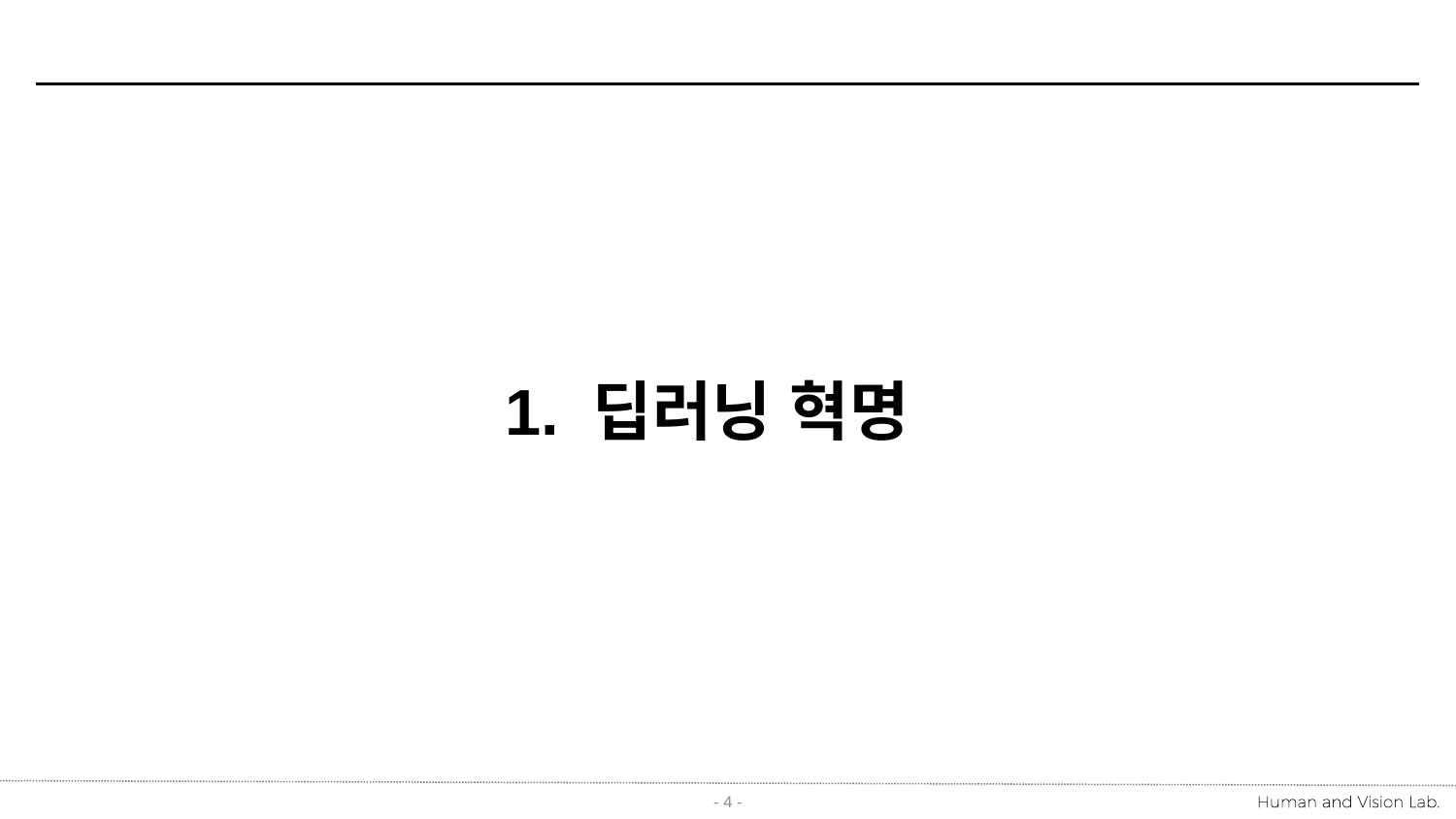

# 1. 딥러닝 혁명
- 4 -